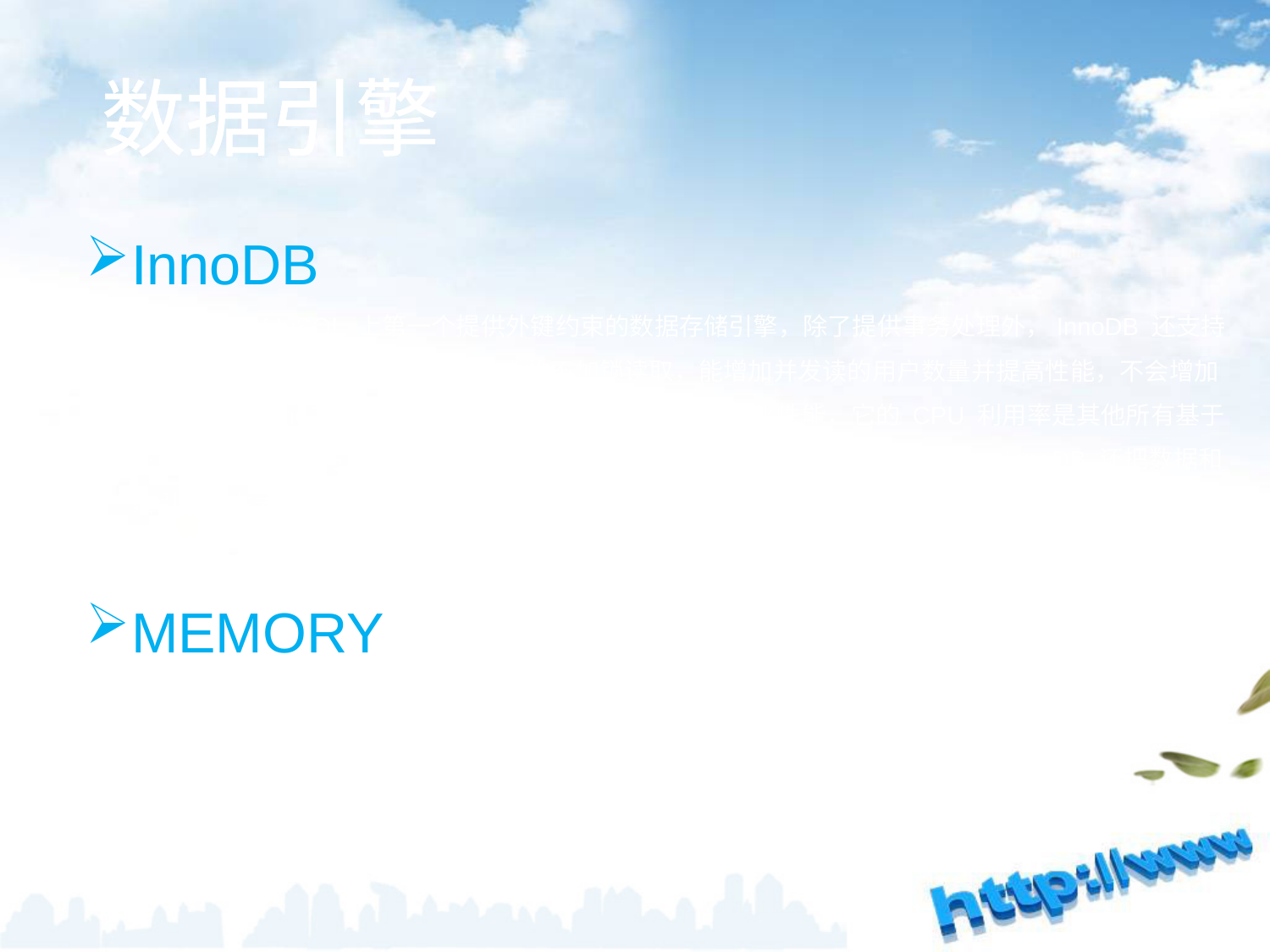

数据引擎
InnoDB
InnoDB 是 MySQL 上第一个提供外键约束的数据存储引擎，除了提供事务处理外，InnoDB 还支持行锁，提供和 Oracle 一样的一致性的不加锁读取，能增加并发读的用户数量并提高性能，不会增加锁的数量。InnoDB 的设计目标是处理大容量数据时最大化性能，它的 CPU 利用率是其他所有基于磁盘的关系数据库引擎中最有效率的。它有自己的缓冲池，能缓冲数据和索引，InnoDB 还把数据和索引存放在表空间里面，可能包含好几个文件，InnoDB 表的大小只受限于操作系统文件的大小，一般为 2GB。
MEMORY
Memory存储引擎将表的数据存放在内存中。每个内存表与一个物理文件关联，table_name.frm。默认使用哈希索引。替代以前的Heap成为首选项，但同时向下兼容，Heap仍被支持。当服务器关闭之时，所有存储在MEMORY表里的数据被丢失但表结构还在。表锁，并发性能差。